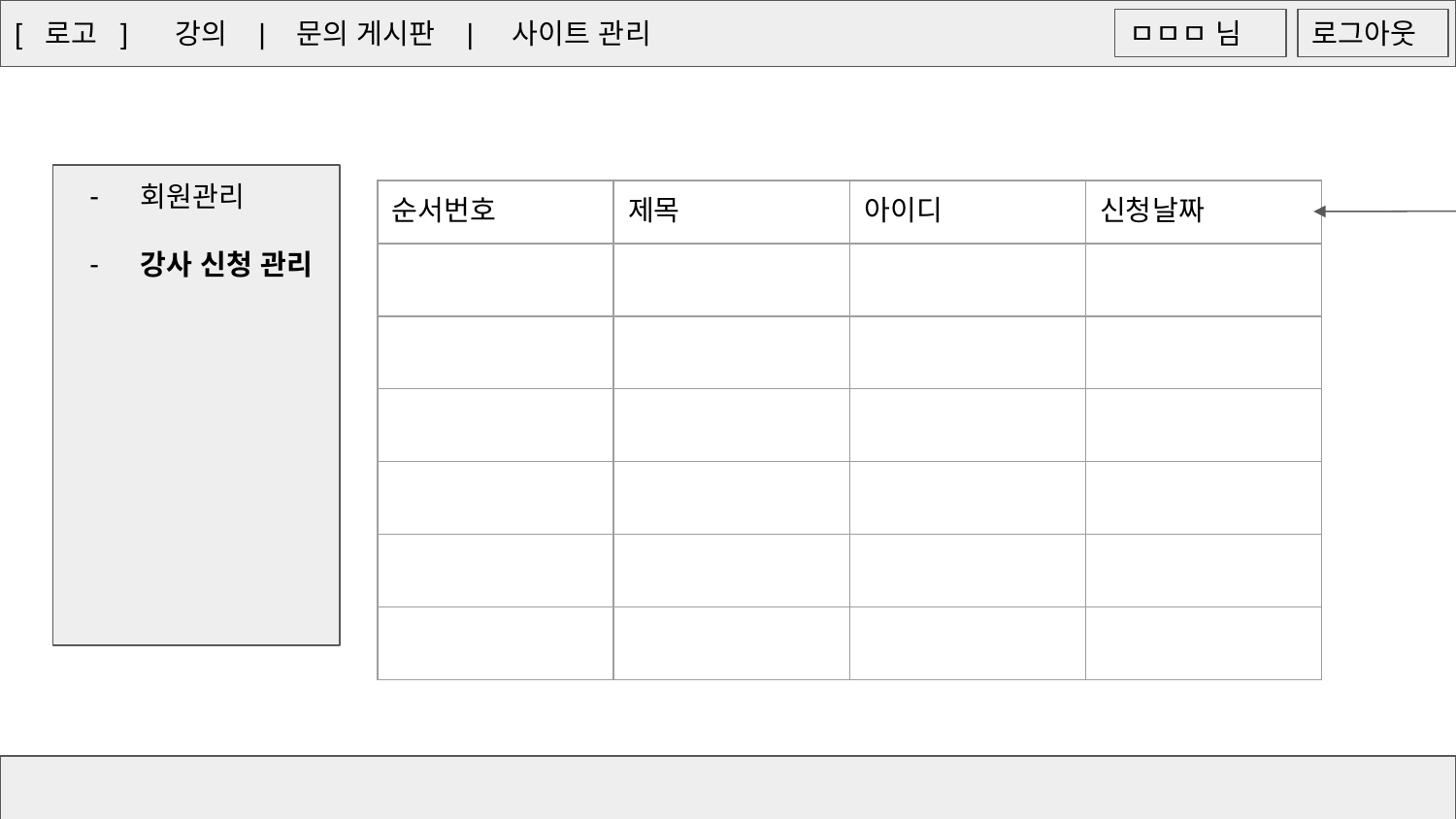

[  로고  ]     강의   |   문의 게시판   |    사이트 관리
/admin/teacher_registList
ㅁㅁㅁ 님
로그아웃
| 순서번호 |
| --- |
| 제목 |
| 회원 아이디 |
| 내용 |
| 파일 그룹id |
| 승인 여부 |
회원관리

강사 신청 관리
| 순서번호 | 제목 | 아이디 | 신청날짜 |
| --- | --- | --- | --- |
|  |  |  |  |
|  |  |  |  |
|  |  |  |  |
|  |  |  |  |
|  |  |  |  |
|  |  |  |  |
날짜가 테이블 컬럼에 없음
추가해야함